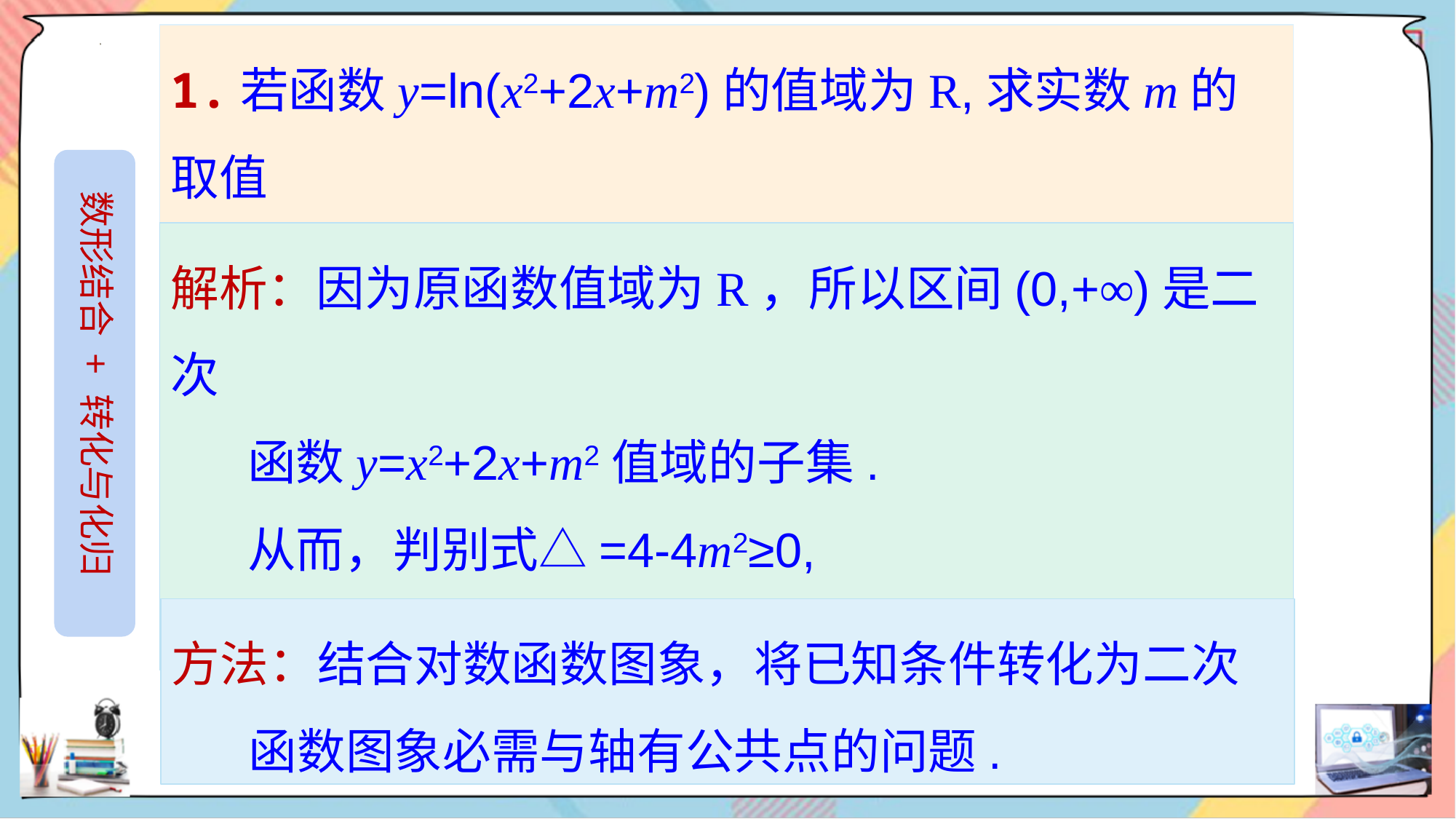

1.若函数y=ln(x2+2x+m2)的值域为R,求实数m的取值
  范围.
  数形结合 + 转化与化归
解析：因为原函数值域为R，所以区间(0,+∞)是二次
      函数y=x2+2x+m2值域的子集.
      从而，判别式△=4-4m2≥0,
           得 -1≤m≤1
方法：结合对数函数图象，将已知条件转化为二次
      函数图象必需与轴有公共点的问题.